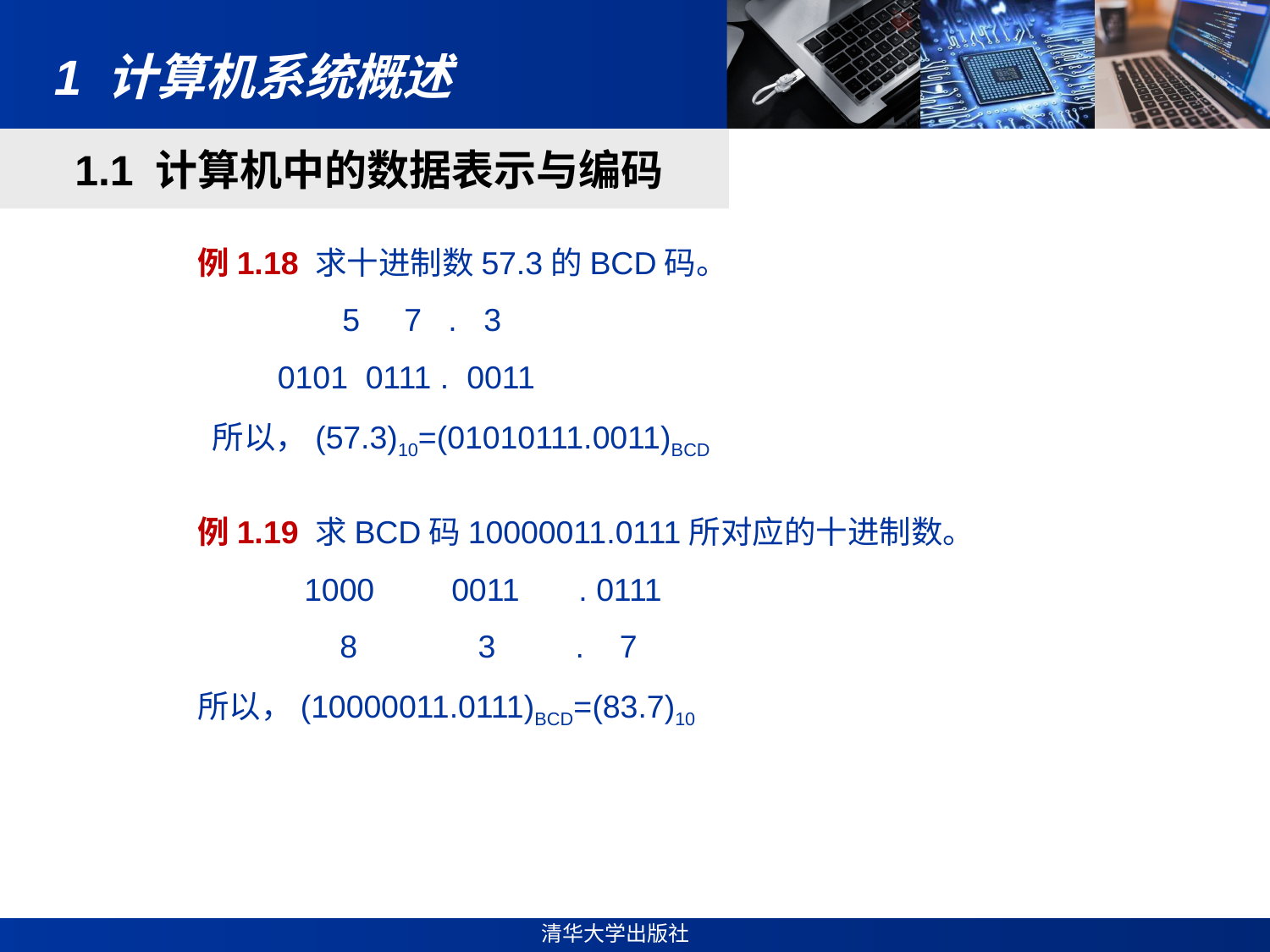

# 1 计算机系统概述
1.1 计算机中的数据表示与编码
例1.18 求十进制数57.3的BCD码。
       	  5     7   .   3
         0101  0111 .  0011
 所以，(57.3)10=(01010111.0011)BCD
例1.19 求BCD码10000011.0111所对应的十进制数。
            1000	0011	. 0111
                8	   3         .    7
所以，(10000011.0111)BCD=(83.7)10